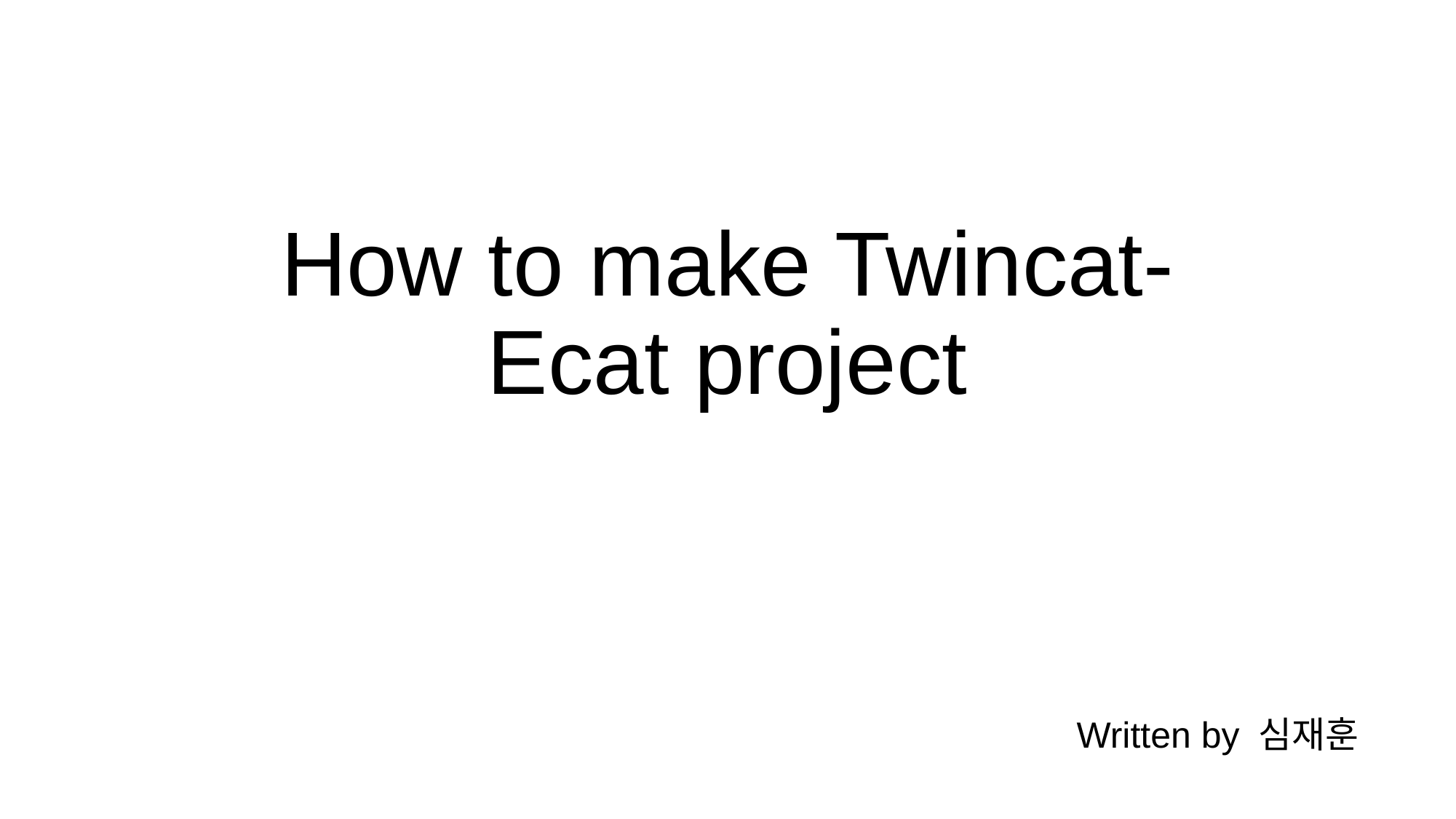

# How to make Twincat-Ecat project
Written by 심재훈